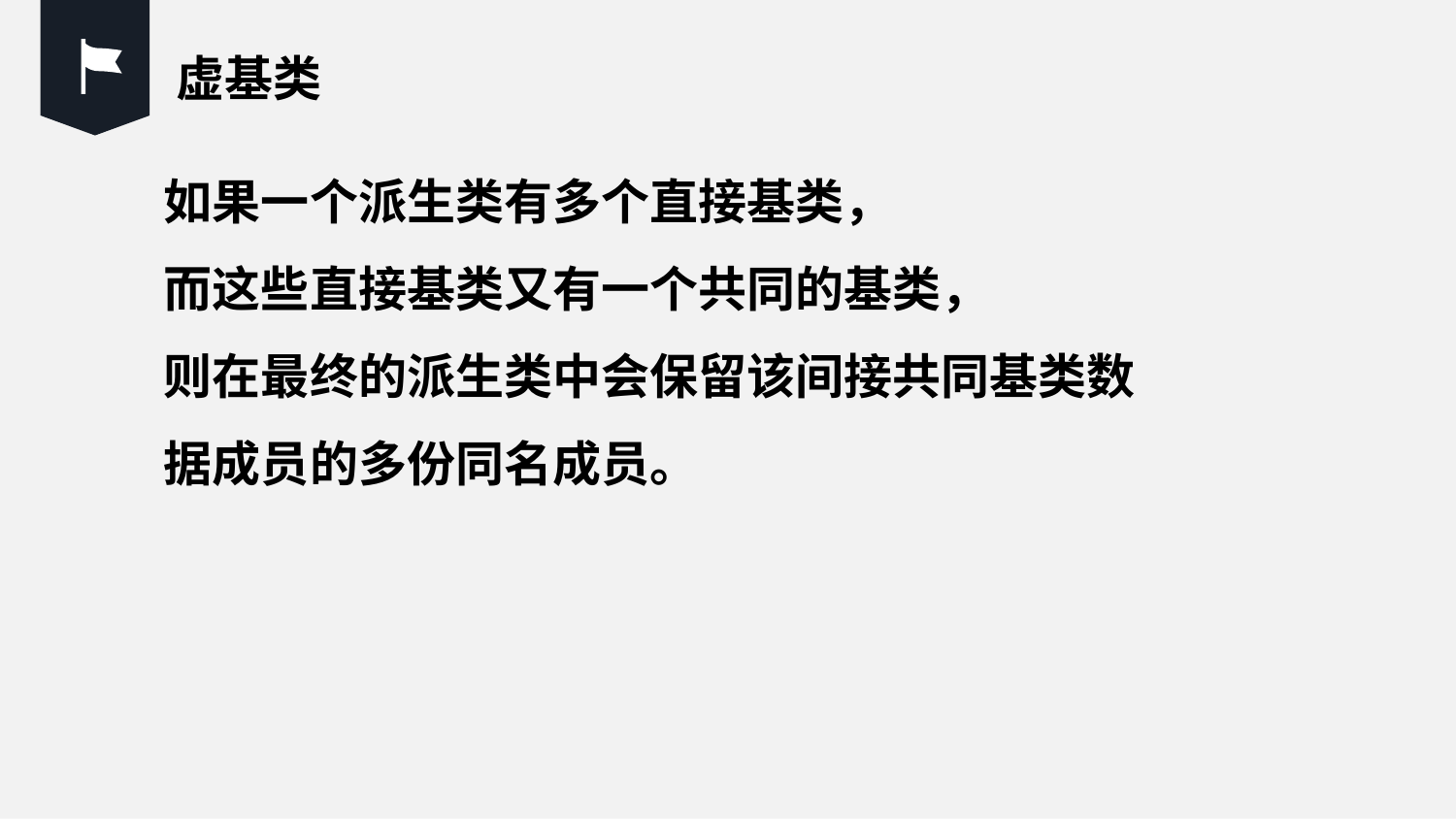

虚基类
如果一个派生类有多个直接基类，
而这些直接基类又有一个共同的基类，
则在最终的派生类中会保留该间接共同基类数据成员的多份同名成员。